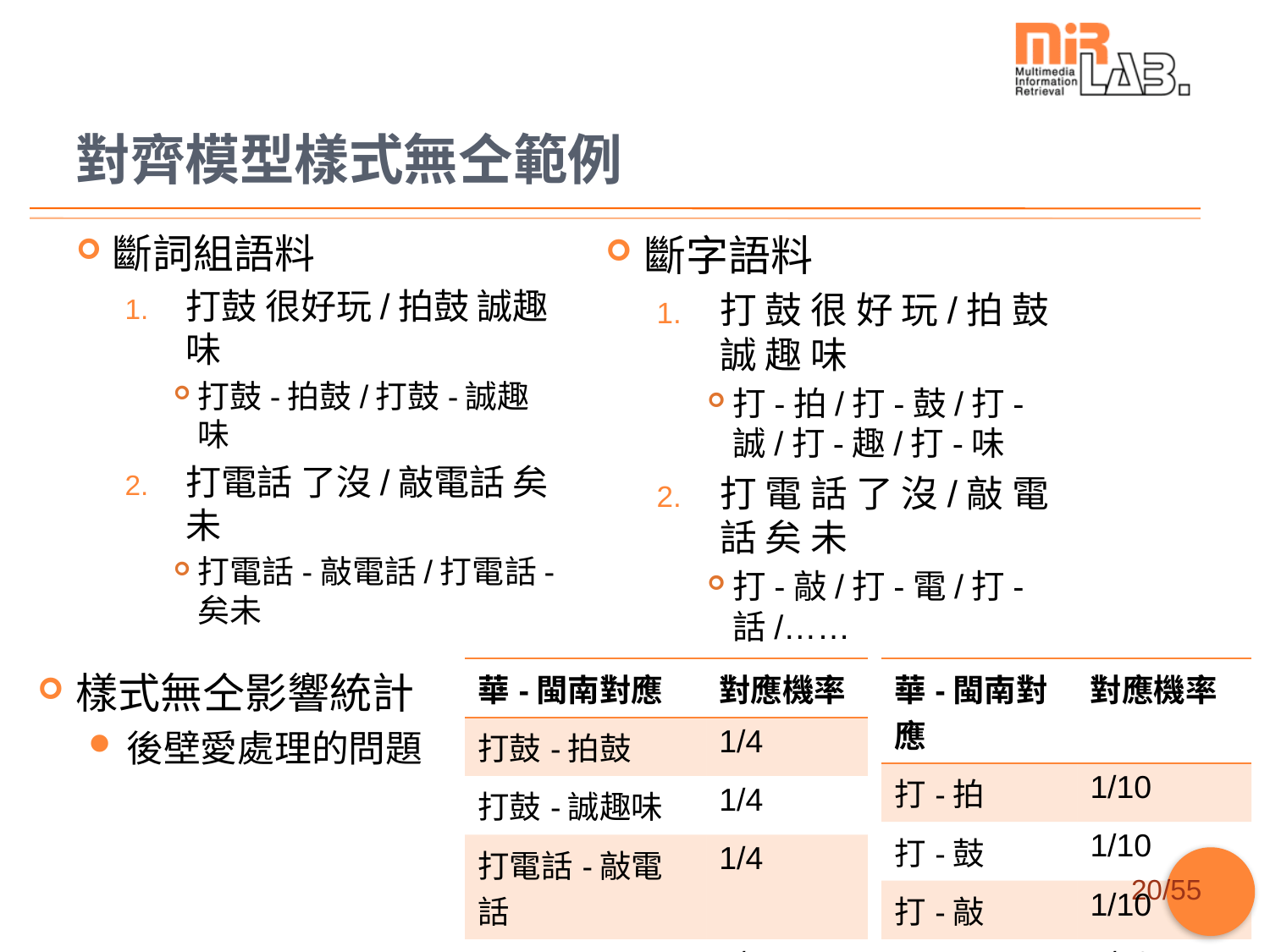

# 對齊模型樣式無仝範例
斷詞組語料
打鼓 很好玩/拍鼓 誠趣味
打鼓-拍鼓/打鼓-誠趣味
打電話 了沒/敲電話 矣未
打電話-敲電話/打電話-矣未

斷字語料
打 鼓 很 好 玩/拍 鼓 誠 趣 味
打-拍/打-鼓/打-誠/打-趣/打-味
打 電 話 了 沒/敲 電 話 矣 未
打-敲/打-電/打-話/……

| 華-閩南對應 | 對應機率 |
| --- | --- |
| 打鼓-拍鼓 | 1/4 |
| 打鼓-誠趣味 | 1/4 |
| 打電話-敲電話 | 1/4 |
| 打電話-矣未 | 1/4 |
| 華-閩南對應 | 對應機率 |
| --- | --- |
| 打-拍 | 1/10 |
| 打-鼓 | 1/10 |
| 打-敲 | 1/10 |
| 打-電 | 1/10 |
樣式無仝影響統計
後壁愛處理的問題